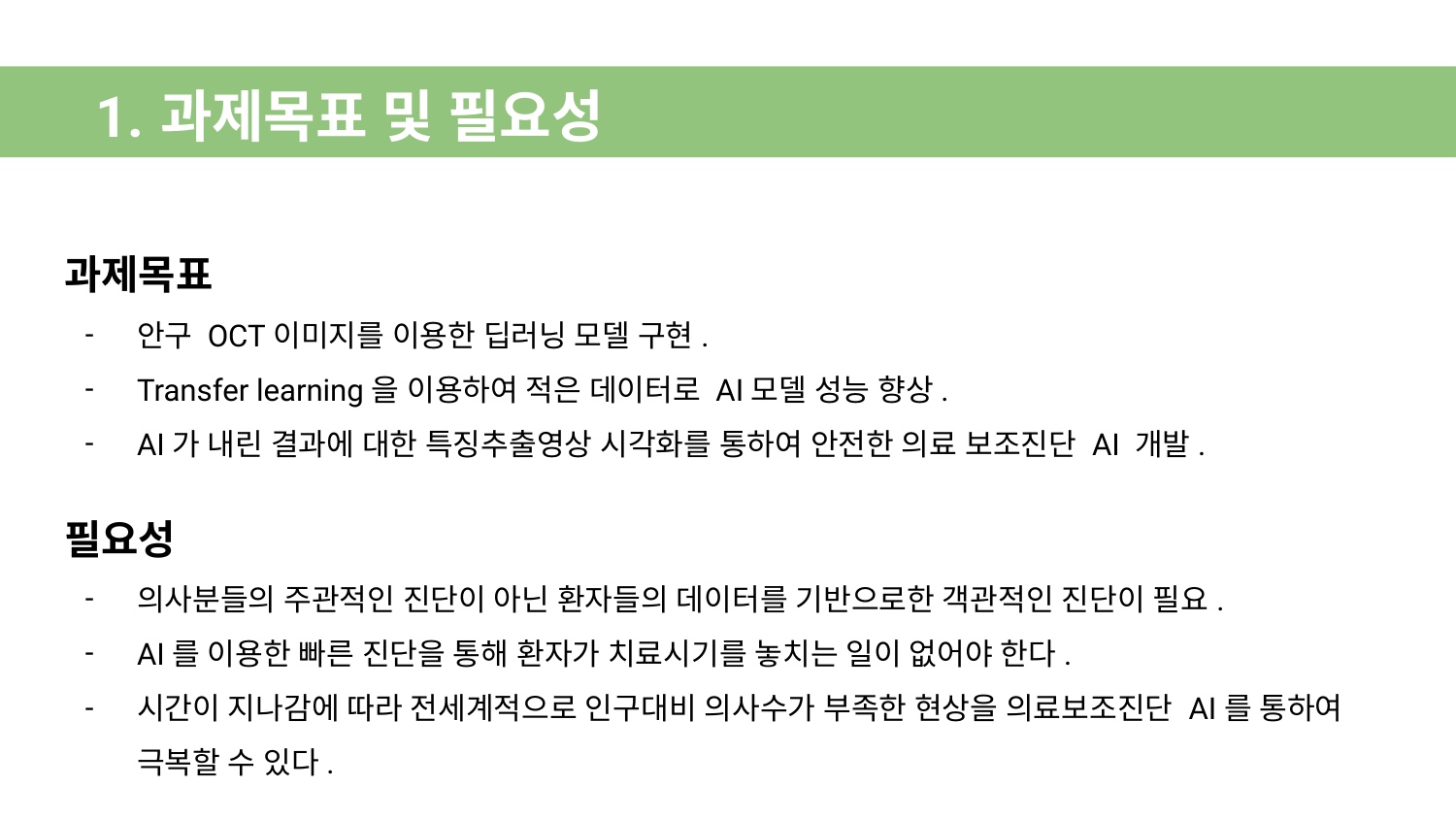

# 과제목표 및 필요성
과제목표
안구 OCT이미지를 이용한 딥러닝 모델 구현.
Transfer learning을 이용하여 적은 데이터로 AI모델 성능 향상.
AI가 내린 결과에 대한 특징추출영상 시각화를 통하여 안전한 의료 보조진단 AI 개발.

필요성
의사분들의 주관적인 진단이 아닌 환자들의 데이터를 기반으로한 객관적인 진단이 필요.
AI를 이용한 빠른 진단을 통해 환자가 치료시기를 놓치는 일이 없어야 한다.
시간이 지나감에 따라 전세계적으로 인구대비 의사수가 부족한 현상을 의료보조진단 AI를 통하여 극복할 수 있다.